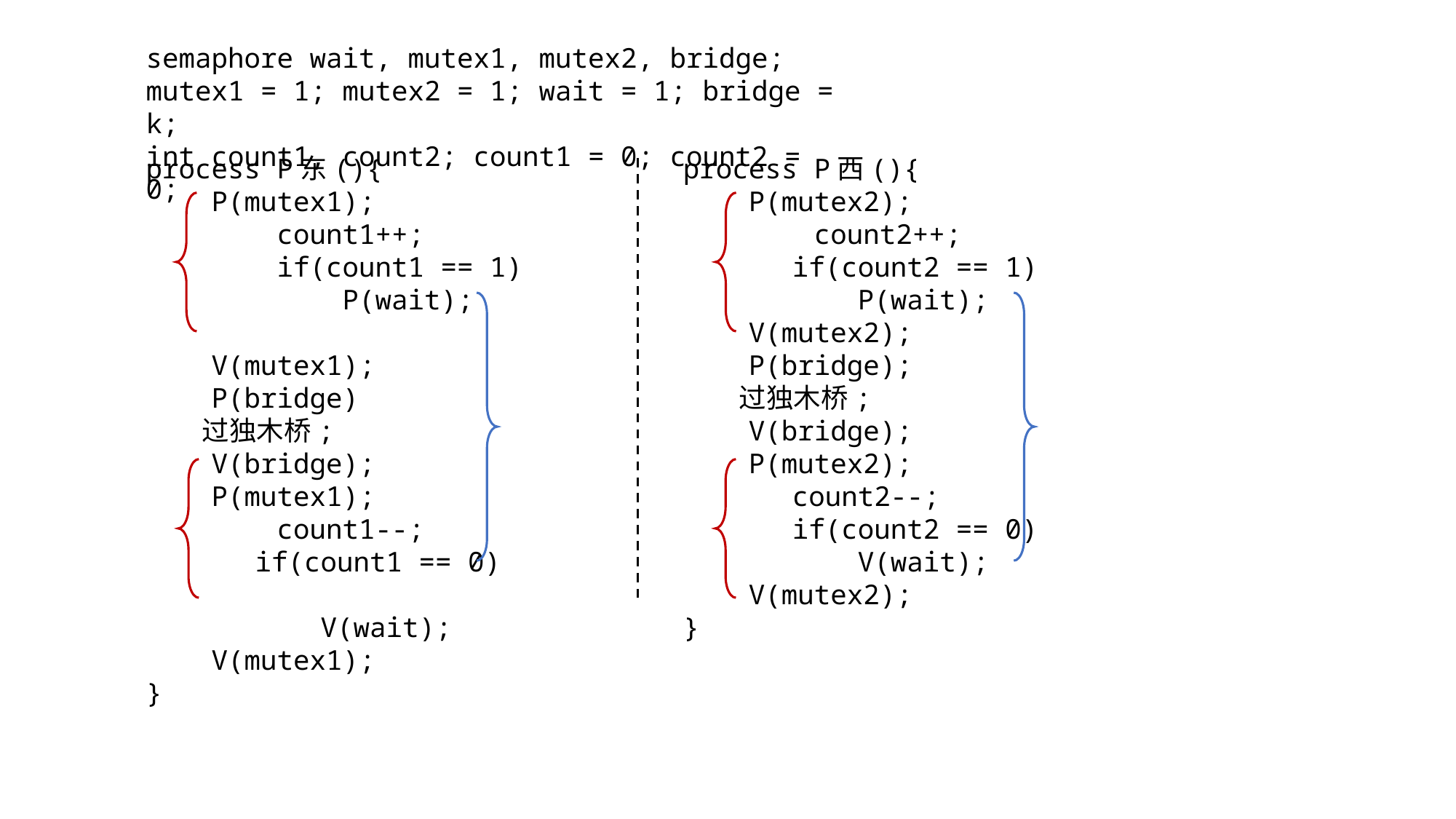

semaphore wait, mutex1, mutex2, bridge;
mutex1 = 1; mutex2 = 1; wait = 1; bridge = k;
int count1, count2; count1 = 0; count2 = 0;
process P东(){
    P(mutex1);
        count1++;
        if(count1 == 1)
            P(wait);
    V(mutex1);
    P(bridge)
        过独木桥;
    V(bridge);
    P(mutex1);
        count1--;
	if(count1 == 0)
	    V(wait);
    V(mutex1);
}
process P西(){
    P(mutex2);
        count2++;
	if(count2 == 1)
	    P(wait);
    V(mutex2);
    P(bridge);
        过独木桥;
    V(bridge);
    P(mutex2);
	count2--;
	if(count2 == 0)
	    V(wait);
    V(mutex2);
}